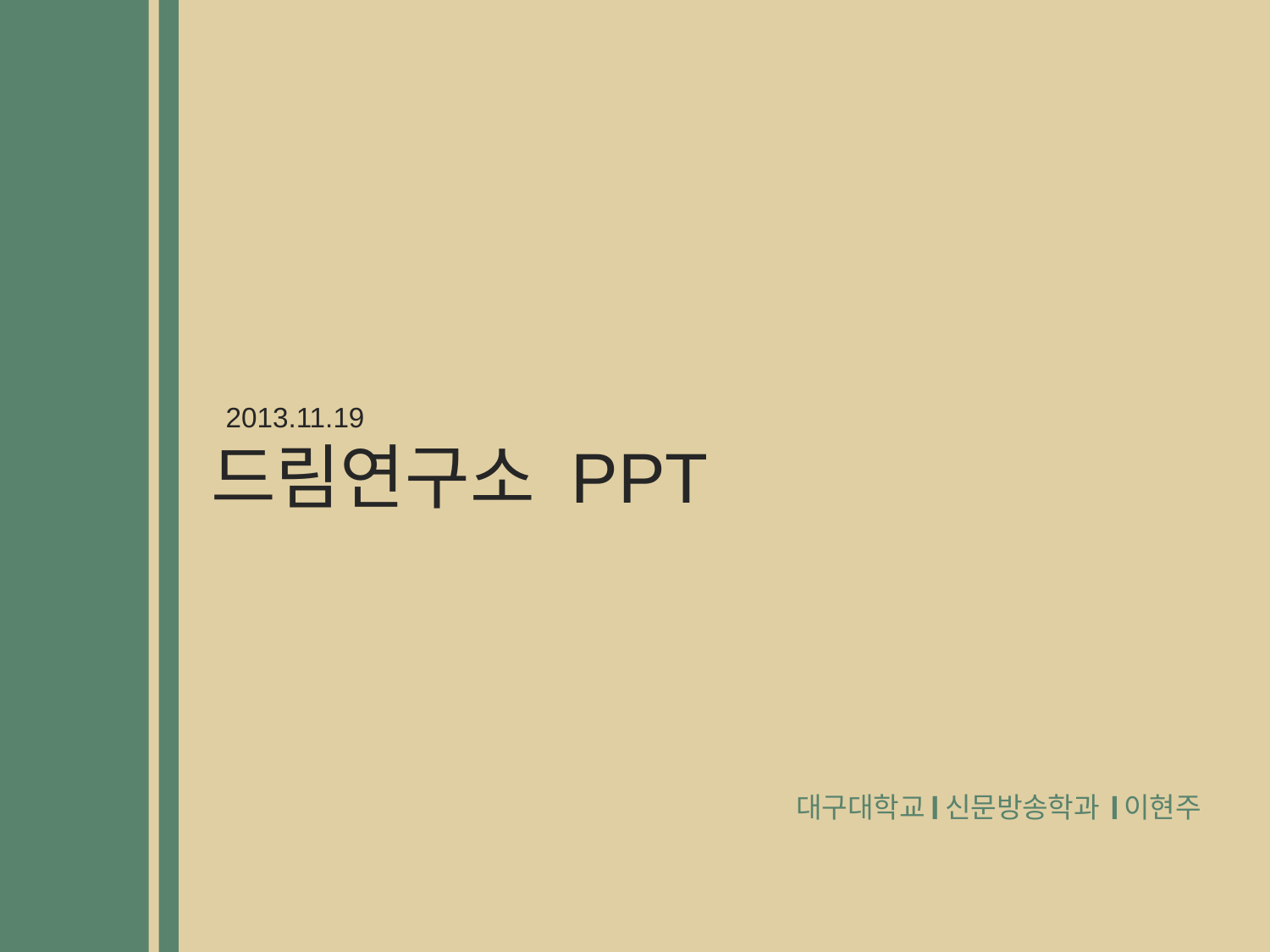

2013.11.19
드림연구소 PPT
l
l
대구대학교
신문방송학과
이현주